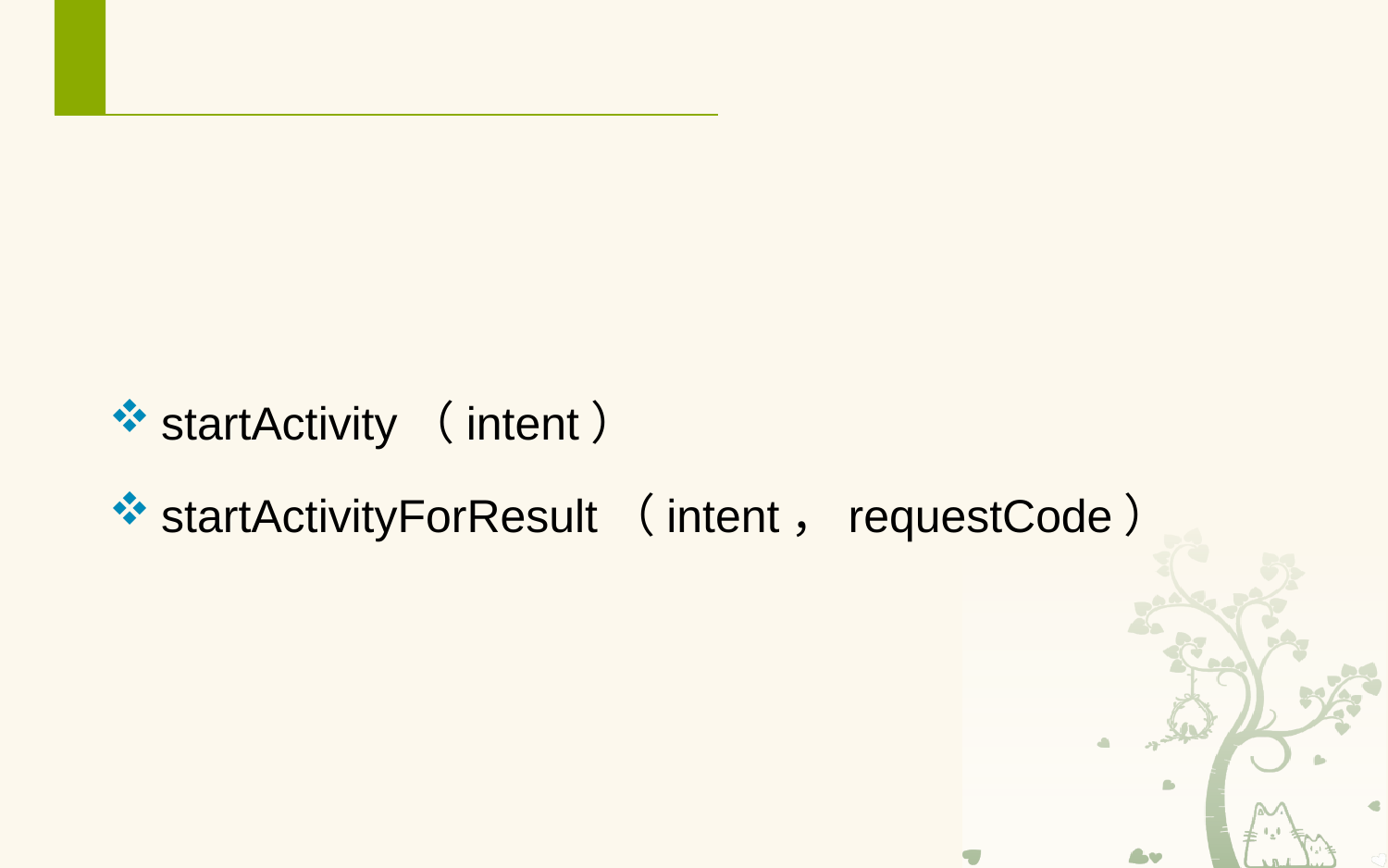

# 3. Activity的启动
启动应用程序时，Android 系统会自动启动应用程序的第一个Activity。
从一个Activity跳转到另外一个Activity，需要启动活动。
startActivity（intent）
startActivityForResult（intent，requestCode）